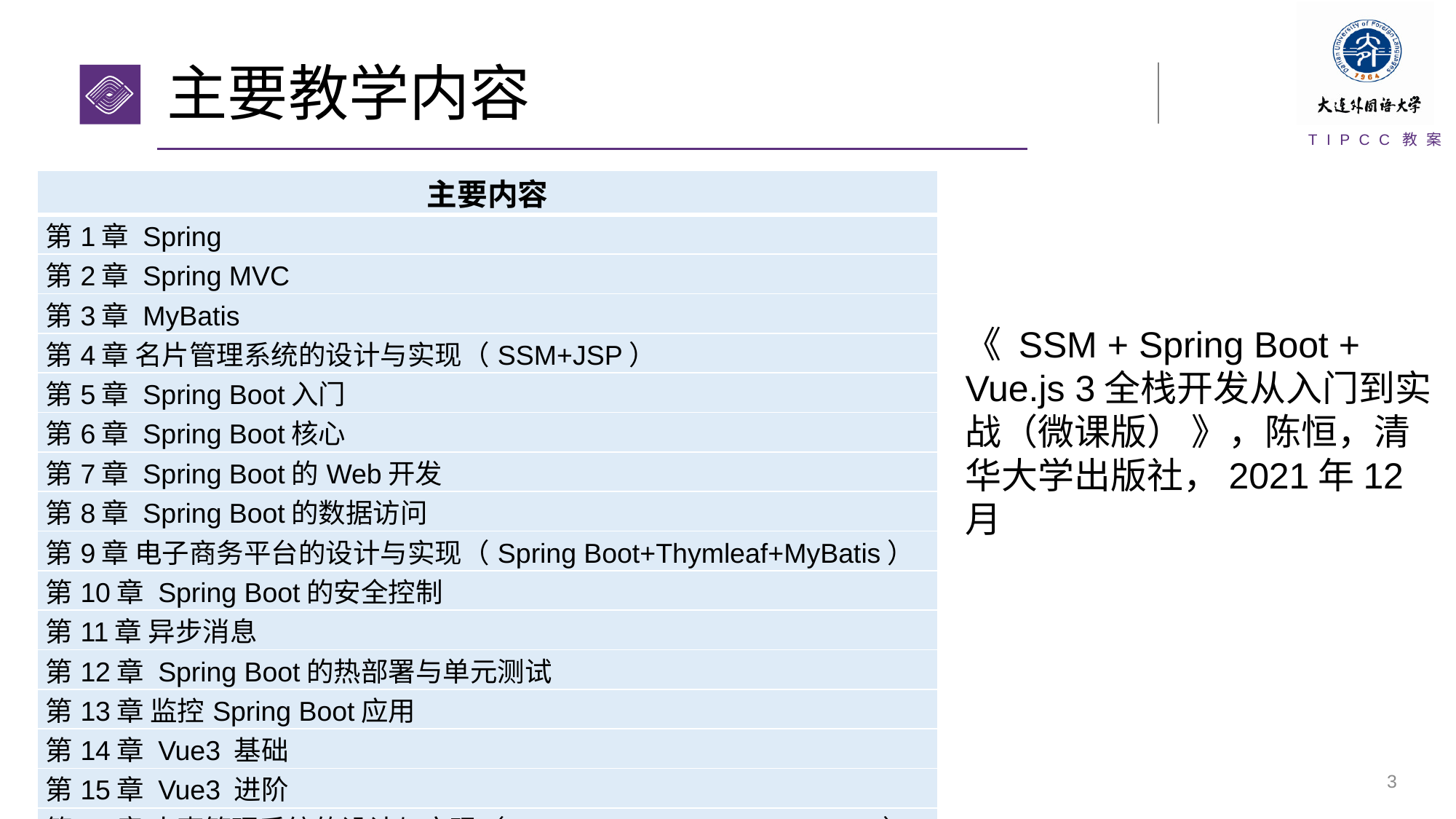

# 主要教学内容
| 主要内容 |
| --- |
| 第1章 Spring |
| 第2章 Spring MVC |
| 第3章 MyBatis |
| 第4章 名片管理系统的设计与实现（SSM+JSP） |
| 第5章 Spring Boot入门 |
| 第6章 Spring Boot核心 |
| 第7章 Spring Boot的Web开发 |
| 第8章 Spring Boot的数据访问 |
| 第9章 电子商务平台的设计与实现（Spring Boot+Thymleaf+MyBatis） |
| 第10章 Spring Boot的安全控制 |
| 第11章 异步消息 |
| 第12章 Spring Boot的热部署与单元测试 |
| 第13章 监控Spring Boot应用 |
| 第14章 Vue3 基础 |
| 第15章 Vue3 进阶 |
| 第16章 人事管理系统的设计与实现（Spring Boot + Vue3 + MyBatis） |
《 SSM + Spring Boot + Vue.js 3全栈开发从入门到实战（微课版） 》，陈恒，清华大学出版社，2021年12月
3